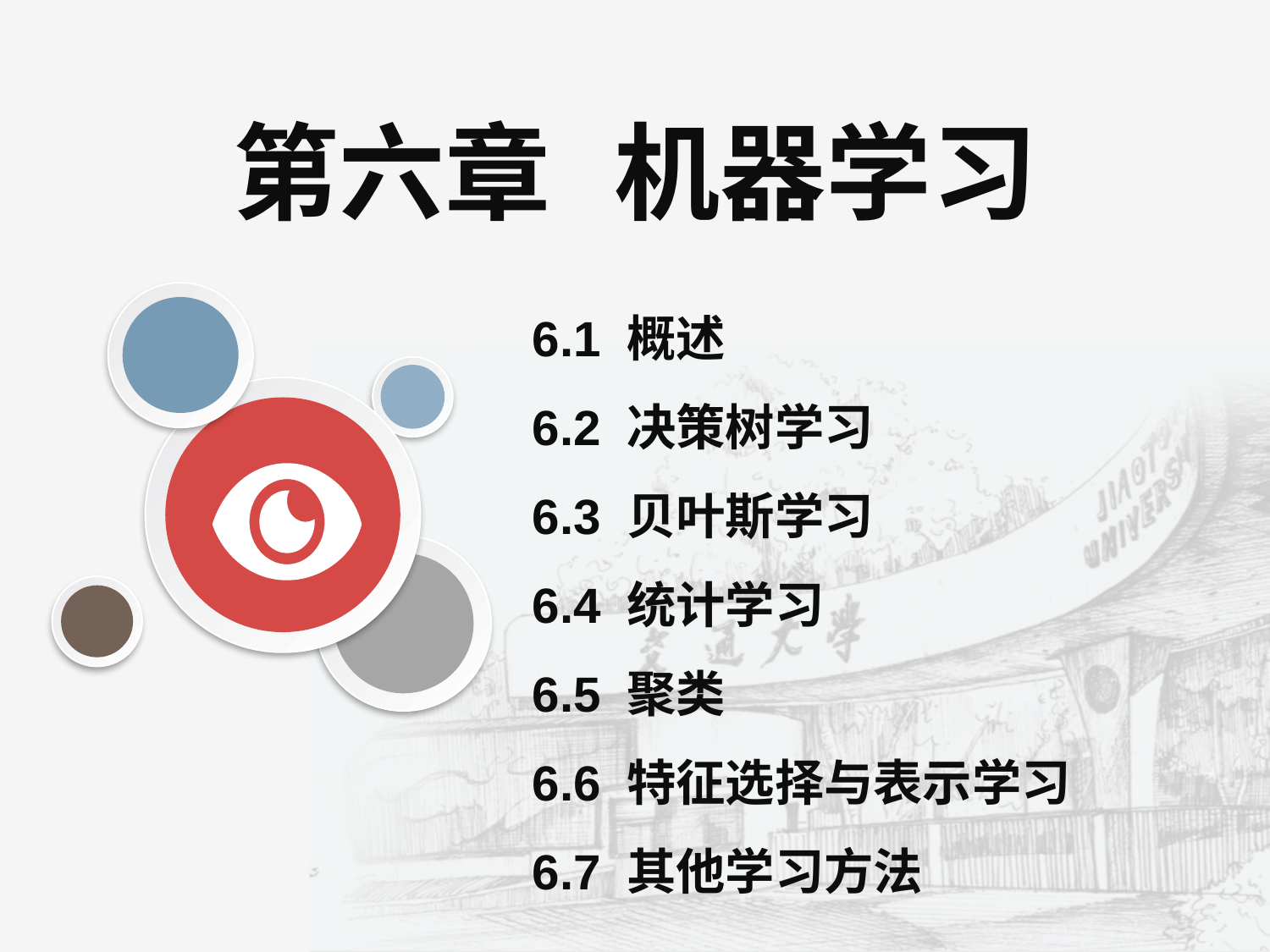

第六章	机器学习
6.1 概述
6.2 决策树学习
6.3 贝叶斯学习
6.4 统计学习
6.5 聚类
6.6 特征选择与表示学习
6.7 其他学习方法